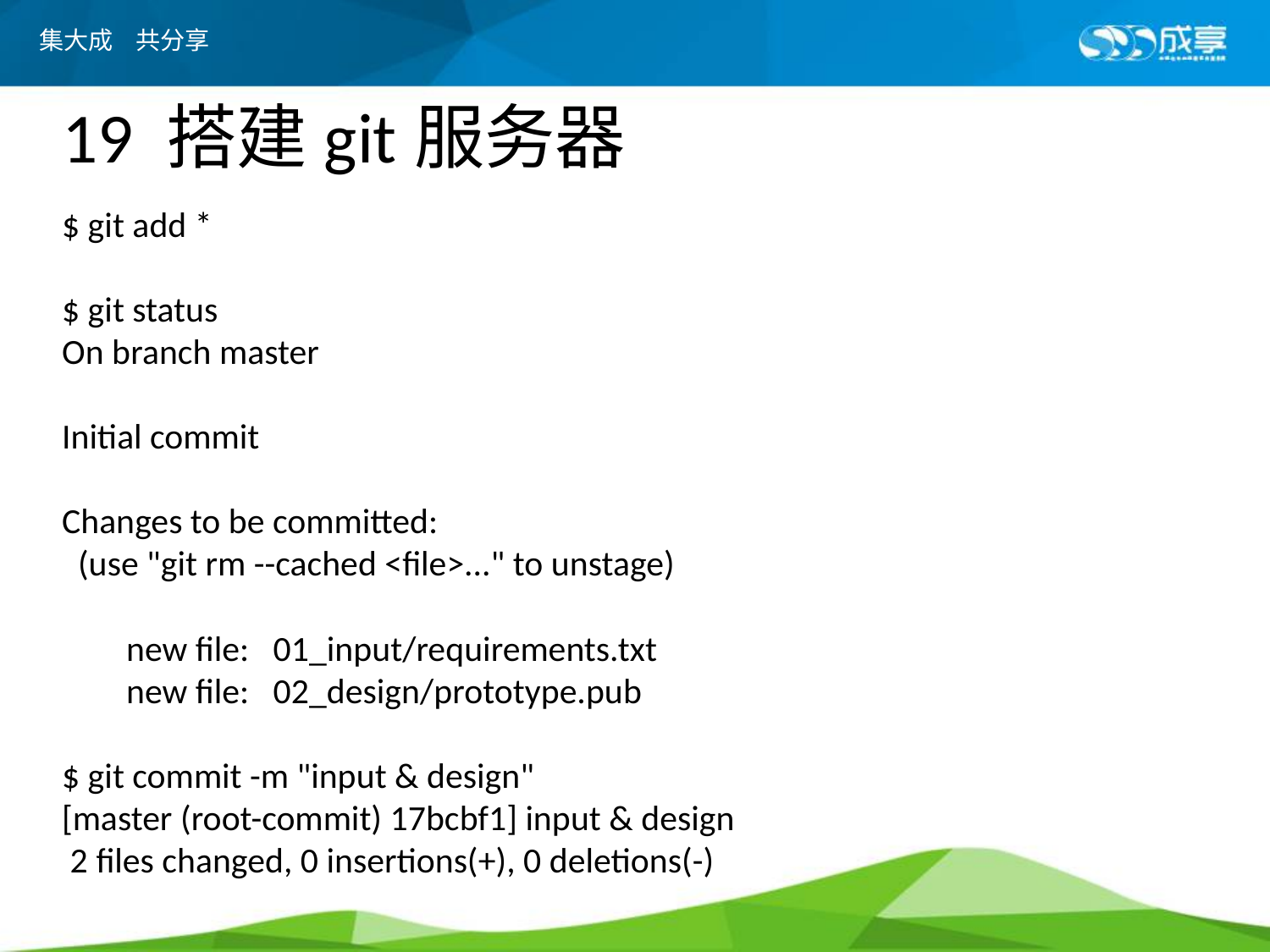

19 搭建git服务器

$ git add *

$ git status
On branch master

Initial commit

Changes to be committed:
  (use "git rm --cached <file>..." to unstage)

        new file:   01_input/requirements.txt
        new file:   02_design/prototype.pub

$ git commit -m "input & design"
[master (root-commit) 17bcbf1] input & design
 2 files changed, 0 insertions(+), 0 deletions(-)